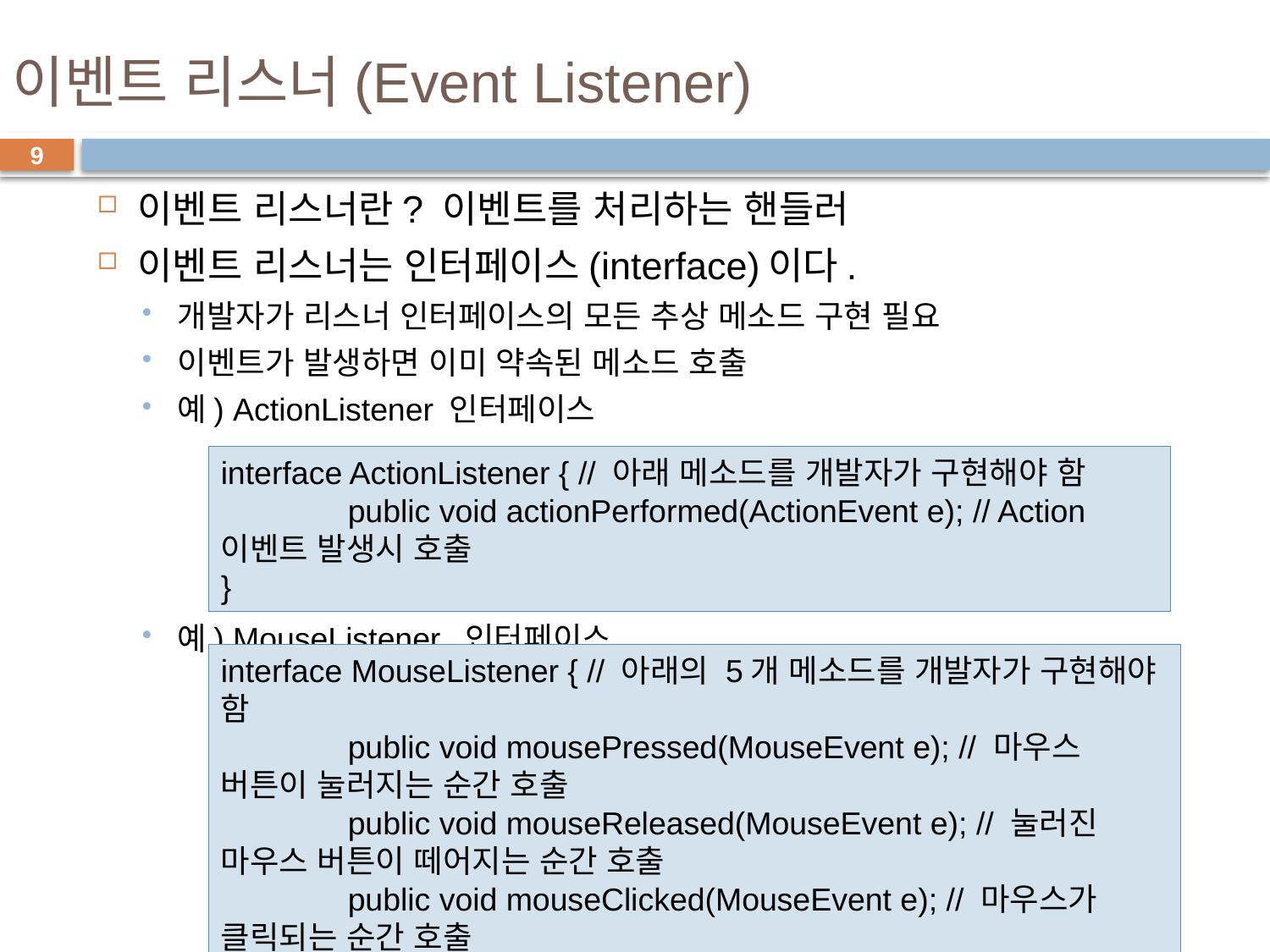

# 이벤트 리스너(Event Listener)
9
이벤트 리스너란? 이벤트를 처리하는 핸들러
이벤트 리스너는 인터페이스(interface)이다.
개발자가 리스너 인터페이스의 모든 추상 메소드 구현 필요
이벤트가 발생하면 이미 약속된 메소드 호출
예) ActionListener 인터페이스

예) MouseListener  인터페이스

interface ActionListener { // 아래 메소드를 개발자가 구현해야 함
	public void actionPerformed(ActionEvent e); // Action 이벤트 발생시 호출
}
interface MouseListener { // 아래의 5개 메소드를 개발자가 구현해야 함
	public void mousePressed(MouseEvent e); // 마우스 버튼이 눌러지는 순간 호출
	public void mouseReleased(MouseEvent e); // 눌러진 마우스 버튼이 떼어지는 순간 호출
	public void mouseClicked(MouseEvent e); // 마우스가 클릭되는 순간 호출
	public void mouseEntered(MouseEvent e); // 마우스가 컴포넌트 위에 올라가는 순간 호출
	public void mouseExited(MouseEvent e); // 마우스가 컴포넌트 위에서 내려오는 순간 호출
}